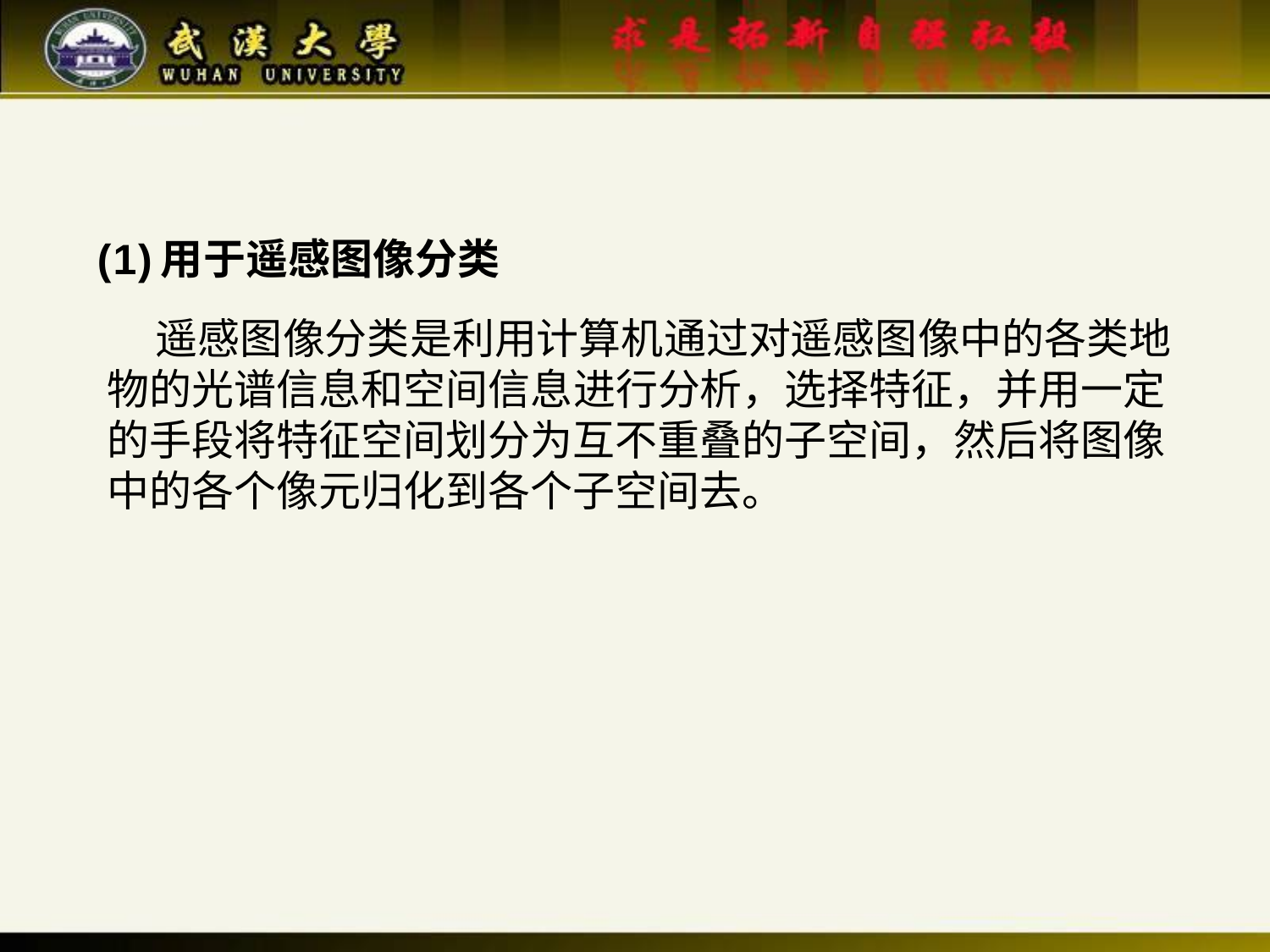

用于遥感图像分类
    遥感图像分类是利用计算机通过对遥感图像中的各类地物的光谱信息和空间信息进行分析，选择特征，并用一定的手段将特征空间划分为互不重叠的子空间，然后将图像中的各个像元归化到各个子空间去。